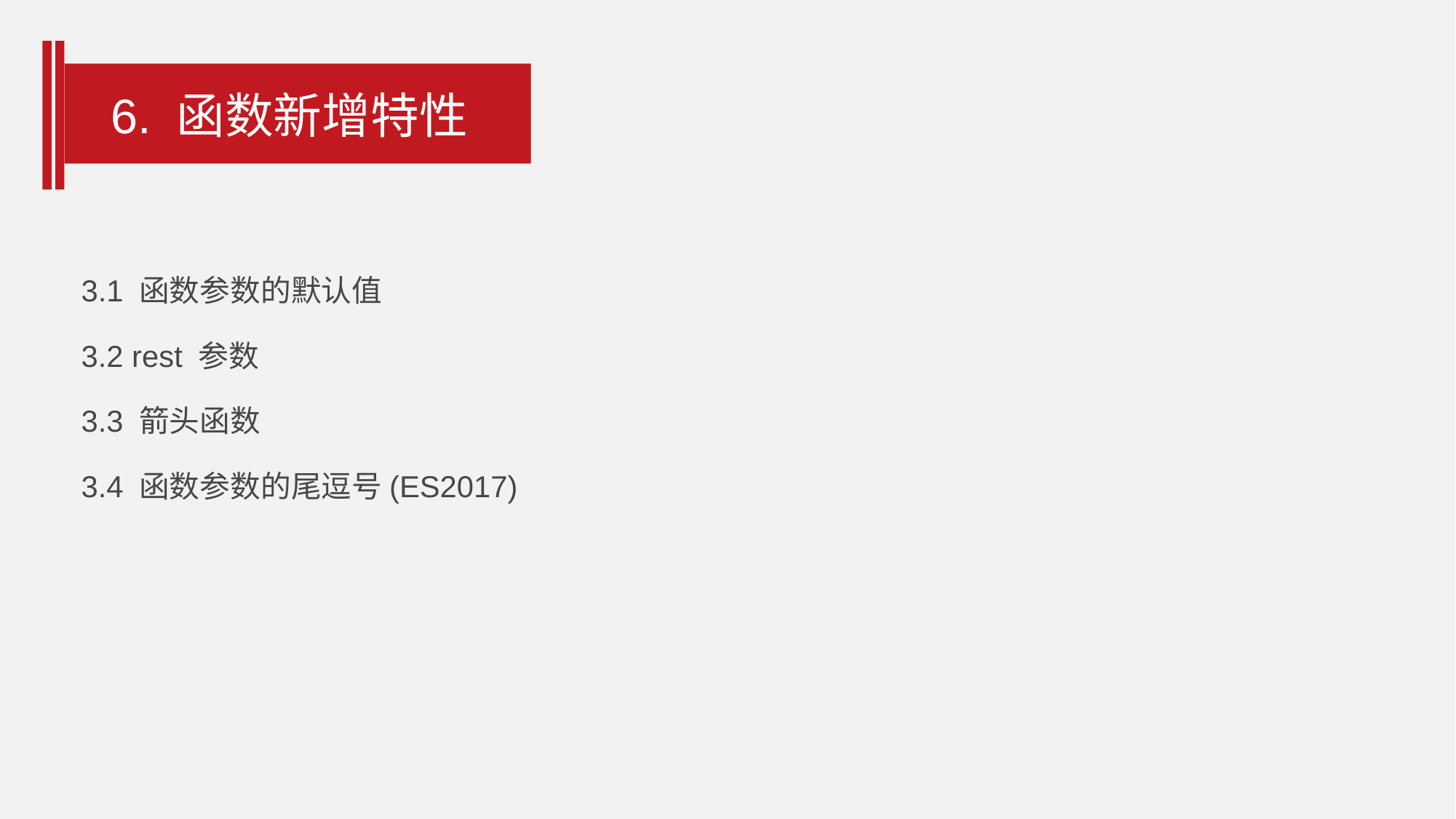

# 6. 函数新增特性
3.1 函数参数的默认值
3.2 rest 参数
3.3 箭头函数
3.4 函数参数的尾逗号(ES2017)